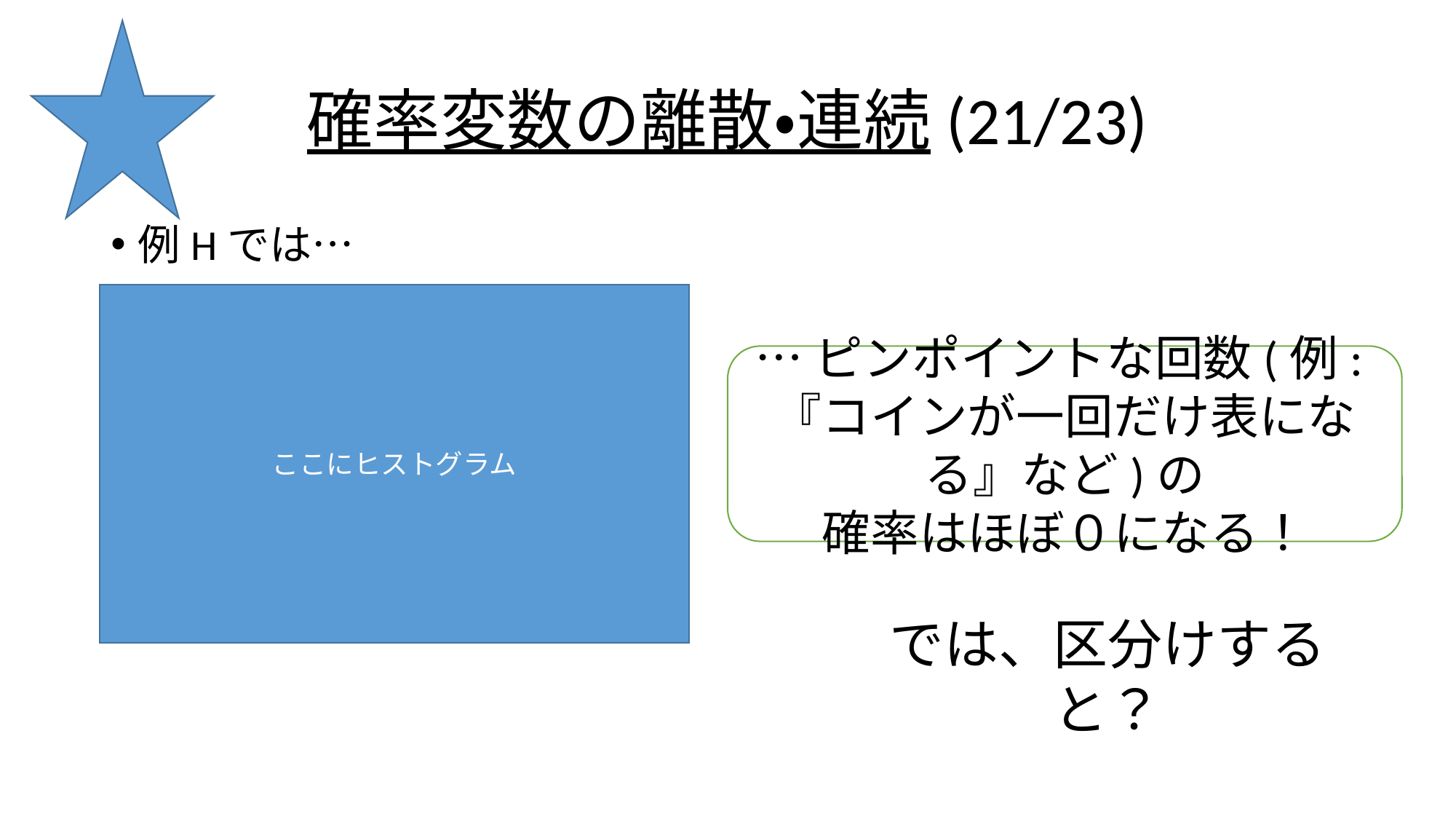

# 確率変数の離散・連続(21/23)
例Hでは…
ここにヒストグラム
…ピンポイントな回数(例:『コインが一回だけ表になる』など)の
確率はほぼ０になる！
では、区分けすると？